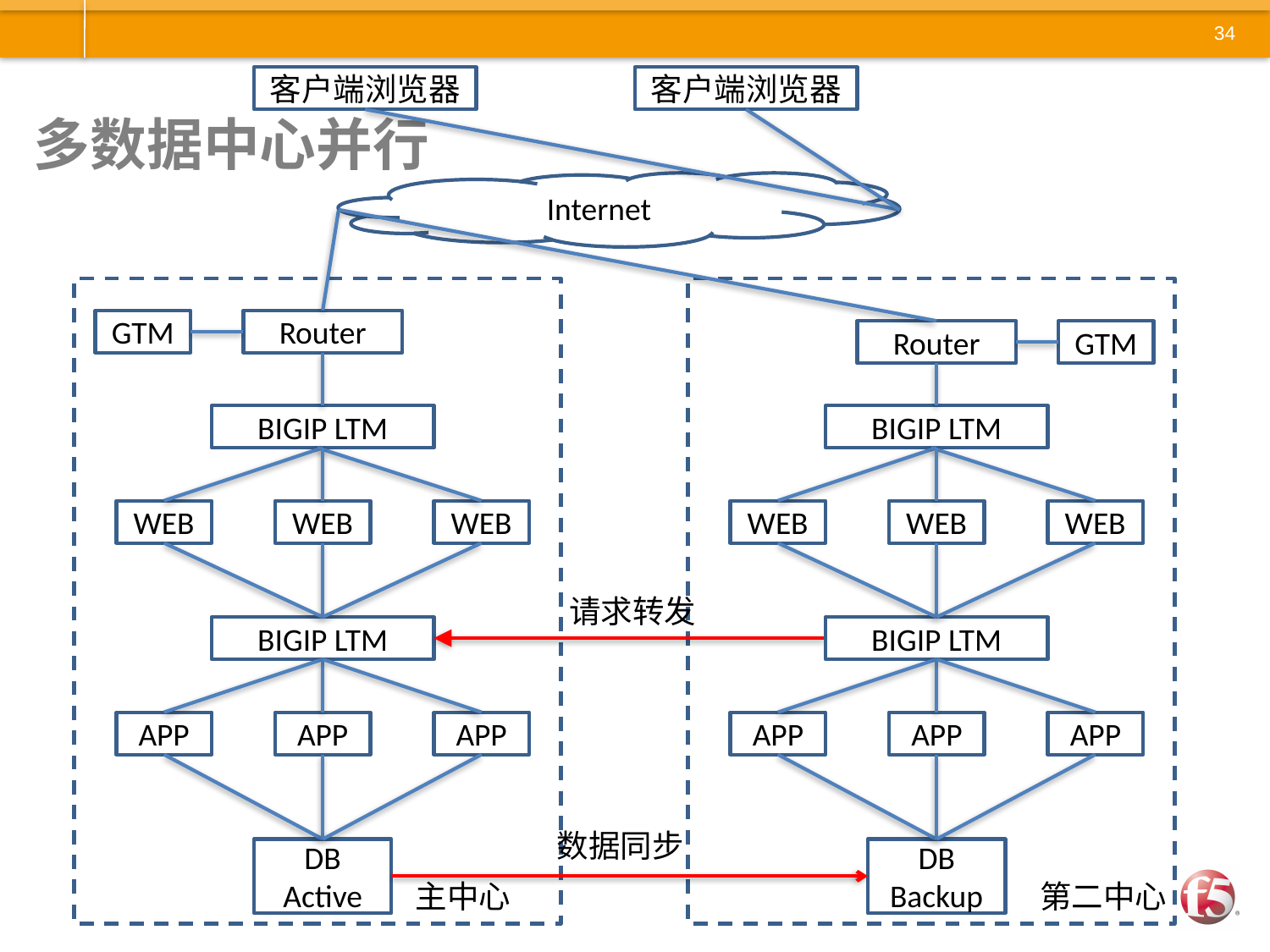

客户端浏览器
客户端浏览器
# 多数据中心并行
Internet

GTM
Router
Router
GTM
BIGIP LTM
BIGIP LTM
WEB
WEB
WEB
WEB
WEB
WEB
请求转发
BIGIP LTM
BIGIP LTM
APP
APP
APP
APP
APP
APP
数据同步
DB
Active
DB
Backup
主中心
第二中心